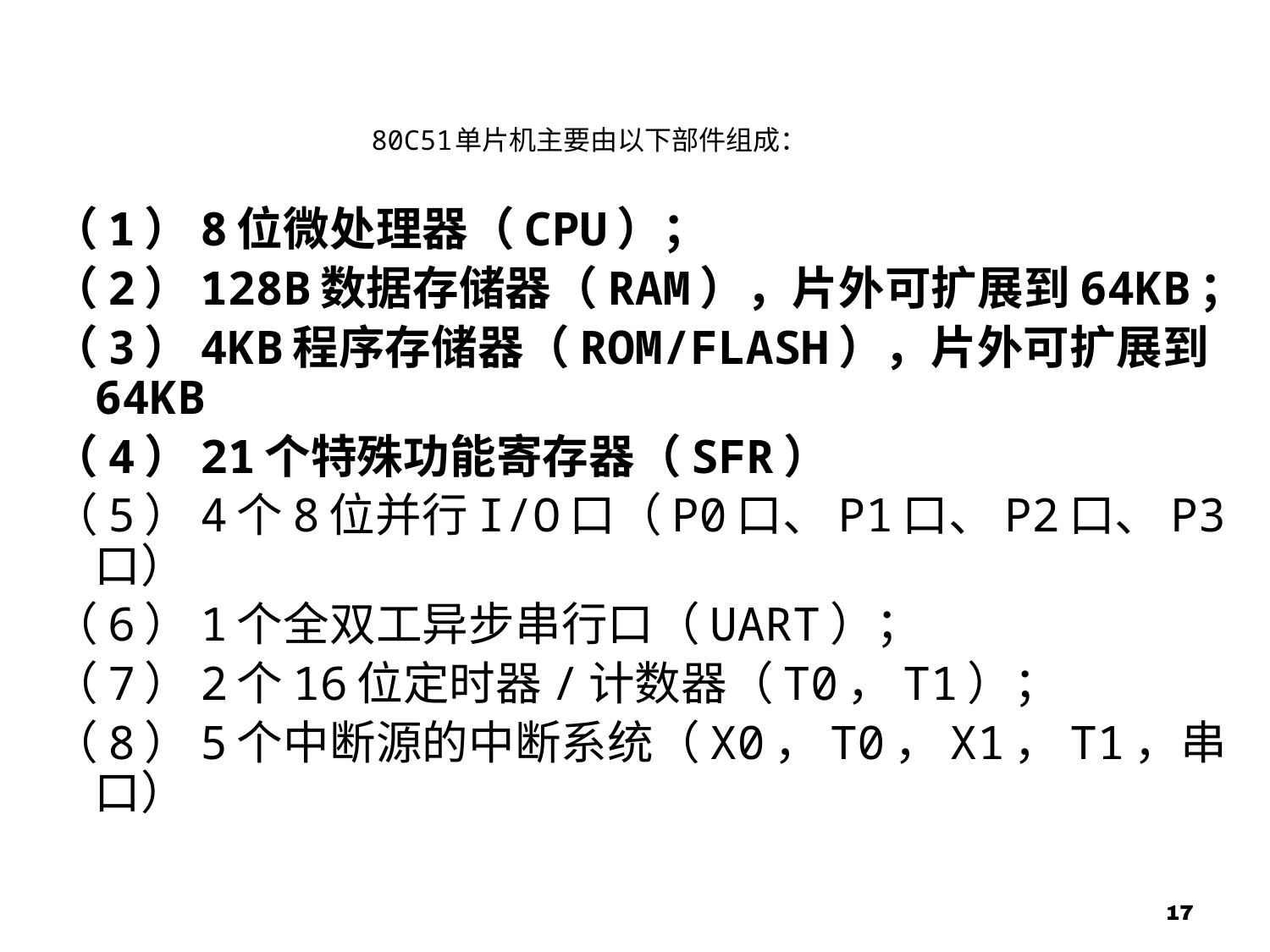

80C51单片机主要由以下部件组成：
（1）8位微处理器（CPU）；
（2）128B数据存储器（RAM），片外可扩展到64KB；
（3）4KB程序存储器（ROM/FLASH），片外可扩展到64KB
（4）21个特殊功能寄存器（SFR）
（5）4个8位并行I/O口（P0口、P1口、P2口、P3口）
（6）1个全双工异步串行口（UART）；
（7）2个16位定时器/计数器（T0，T1）；
（8）5个中断源的中断系统（X0，T0，X1，T1，串口）
17

17
2019-11-29